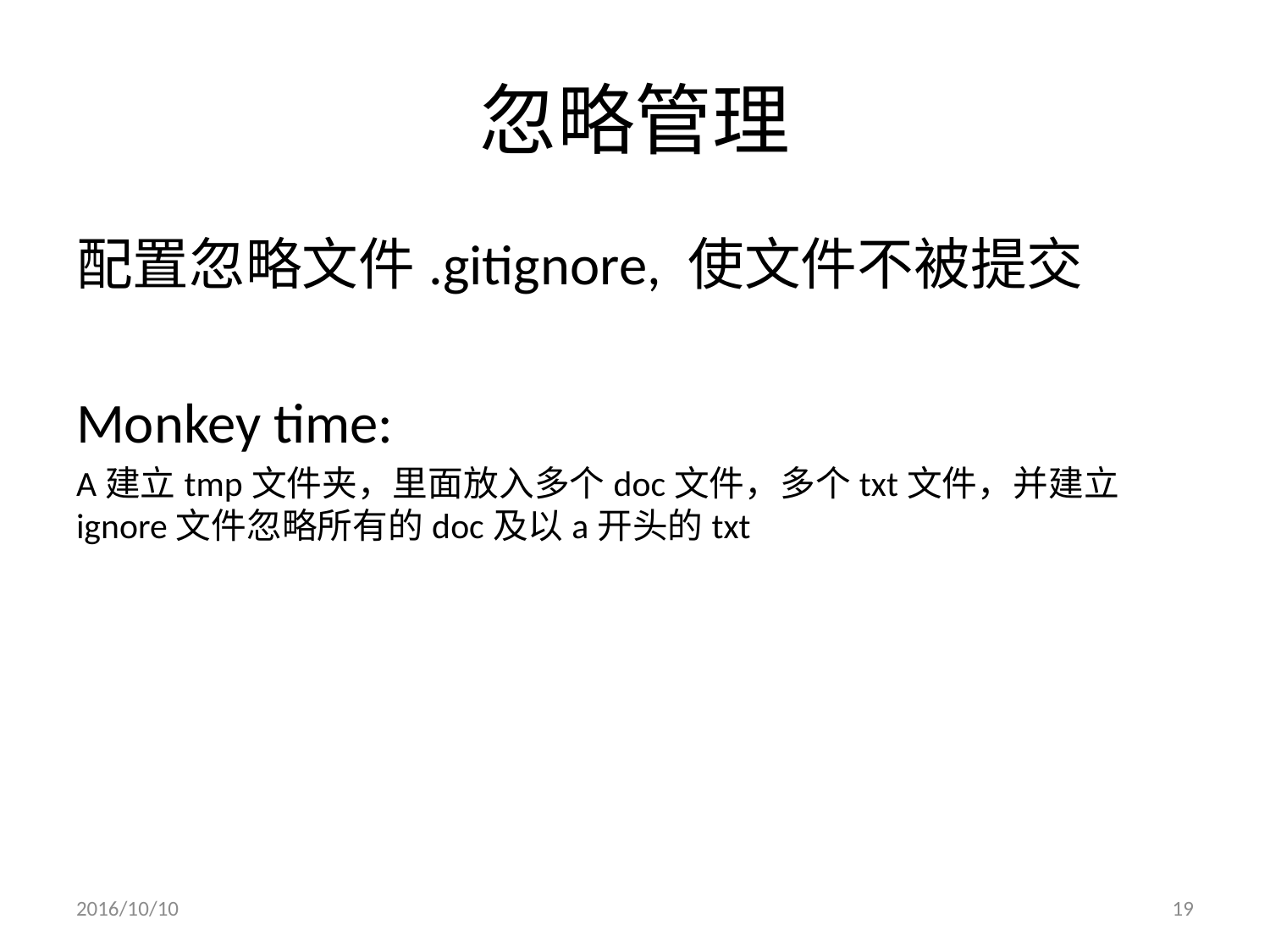

# 忽略管理
配置忽略文件.gitignore, 使文件不被提交

Monkey time:
A建立tmp文件夹，里面放入多个doc文件，多个txt文件，并建立ignore文件忽略所有的doc及以a开头的txt
2016/10/10
19